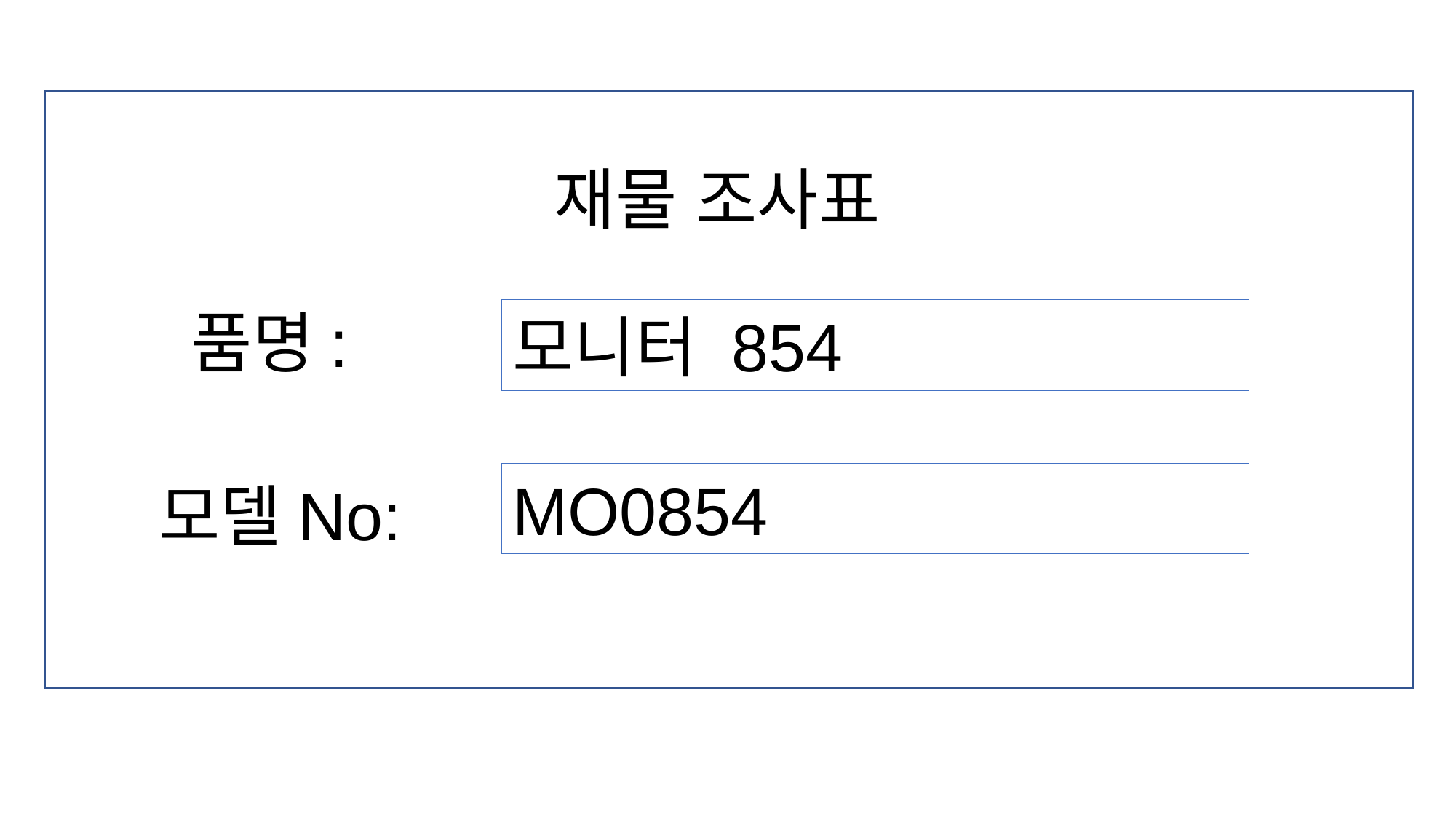

재물 조사표
품명:
모니터 854
MO0854
모델No: